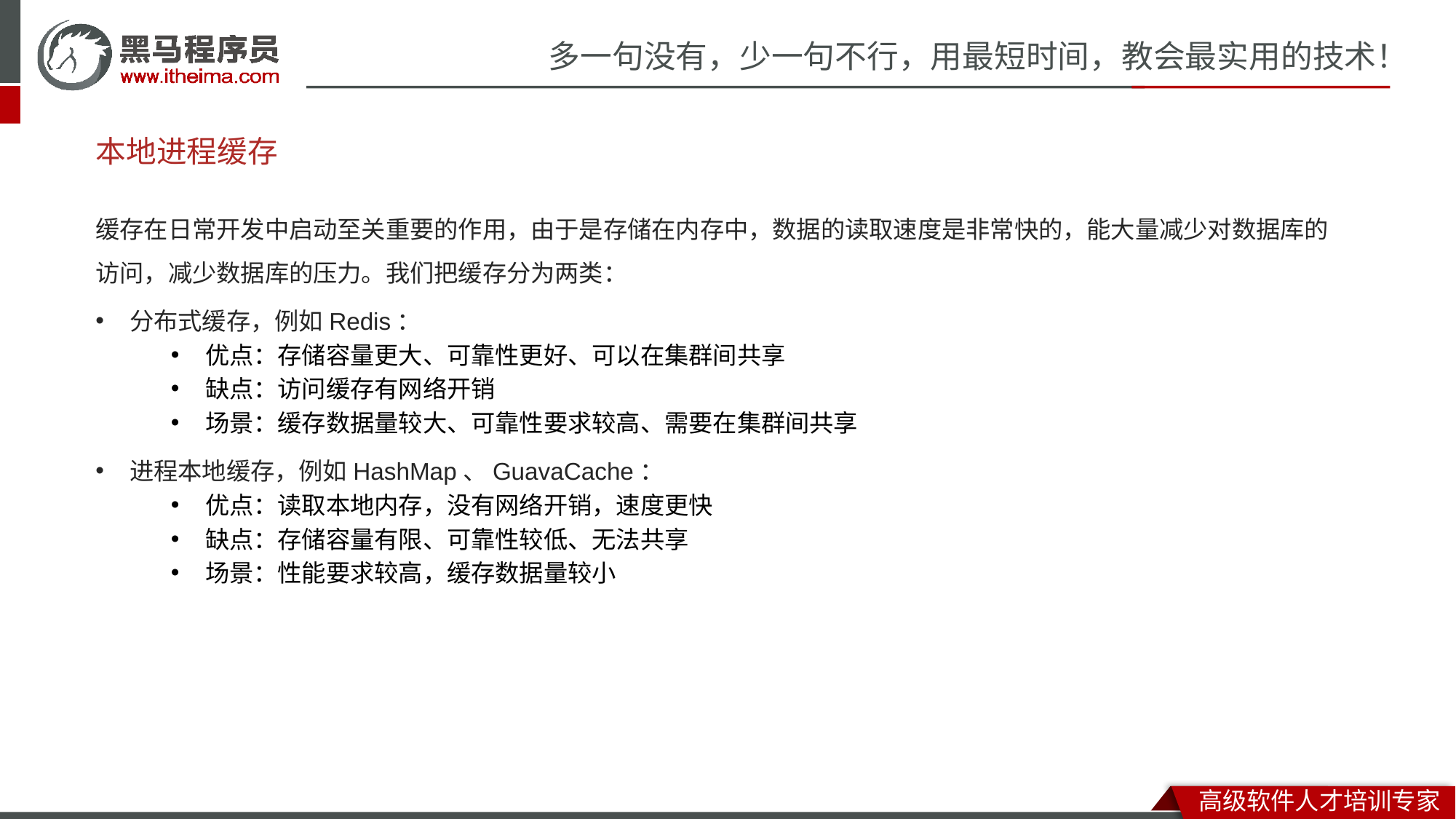

# 本地进程缓存
缓存在日常开发中启动至关重要的作用，由于是存储在内存中，数据的读取速度是非常快的，能大量减少对数据库的访问，减少数据库的压力。我们把缓存分为两类：
分布式缓存，例如Redis：
优点：存储容量更大、可靠性更好、可以在集群间共享
缺点：访问缓存有网络开销
场景：缓存数据量较大、可靠性要求较高、需要在集群间共享
进程本地缓存，例如HashMap、GuavaCache：
优点：读取本地内存，没有网络开销，速度更快
缺点：存储容量有限、可靠性较低、无法共享
场景：性能要求较高，缓存数据量较小